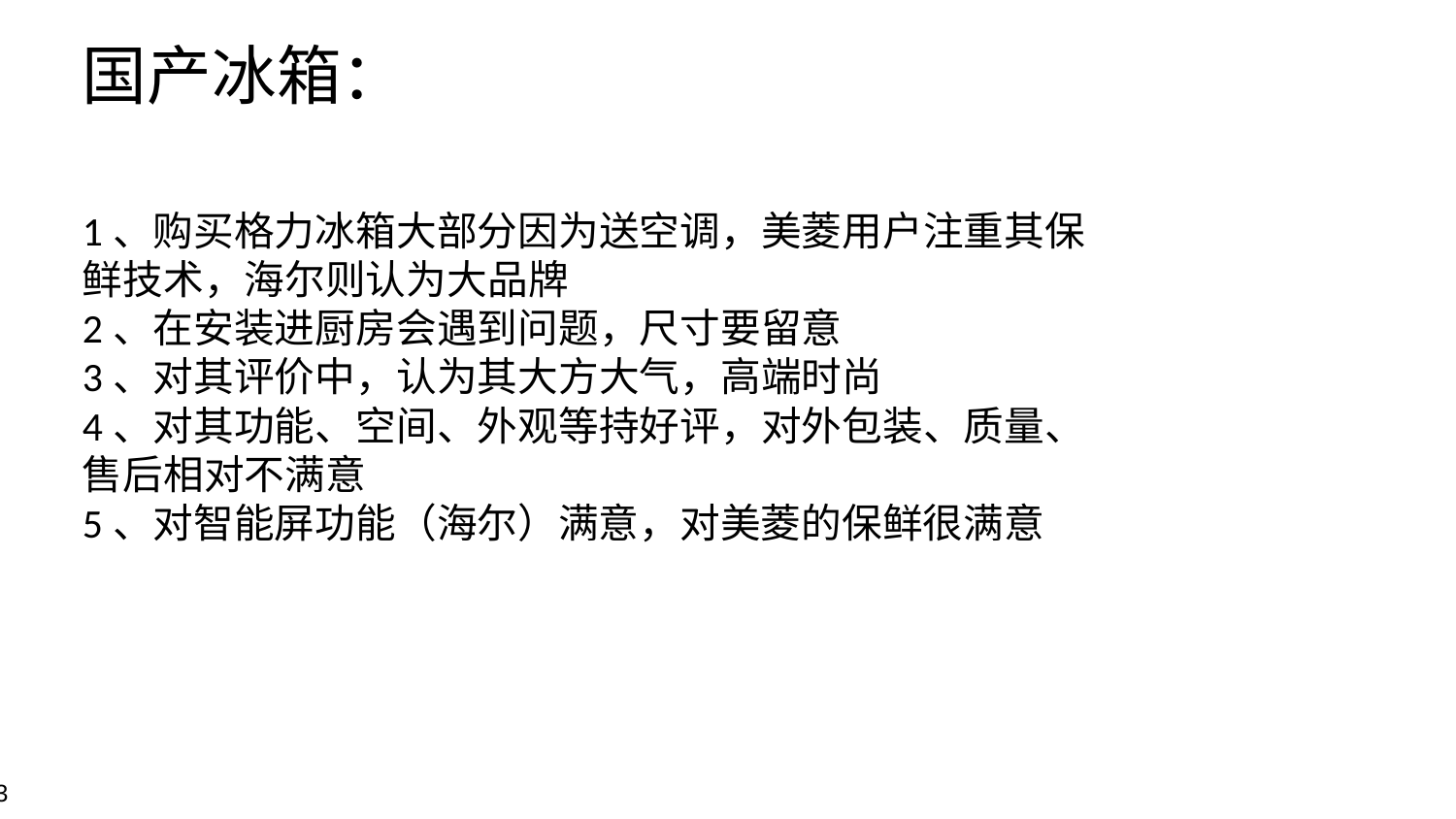

# 国产冰箱：
1、购买格力冰箱大部分因为送空调，美菱用户注重其保鲜技术，海尔则认为大品牌
2、在安装进厨房会遇到问题，尺寸要留意
3、对其评价中，认为其大方大气，高端时尚
4、对其功能、空间、外观等持好评，对外包装、质量、售后相对不满意
5、对智能屏功能（海尔）满意，对美菱的保鲜很满意